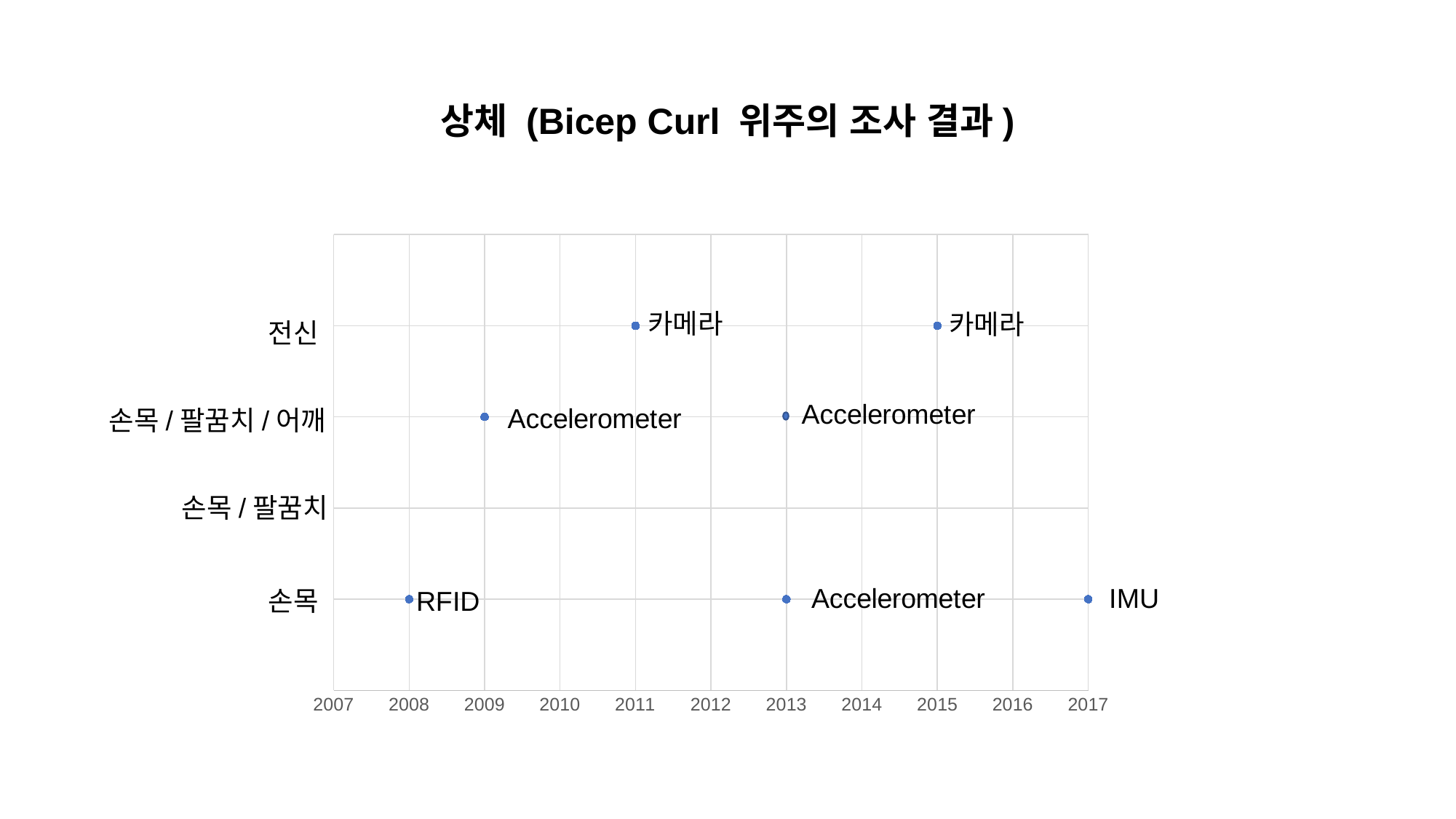

# 상체 (Bicep Curl 위주의 조사 결과)

### Chart

| Category | Y 값 |
|---|---|
카메라
카메라
전신
손목/팔꿈치/어깨
손목/팔꿈치
손목
RFID